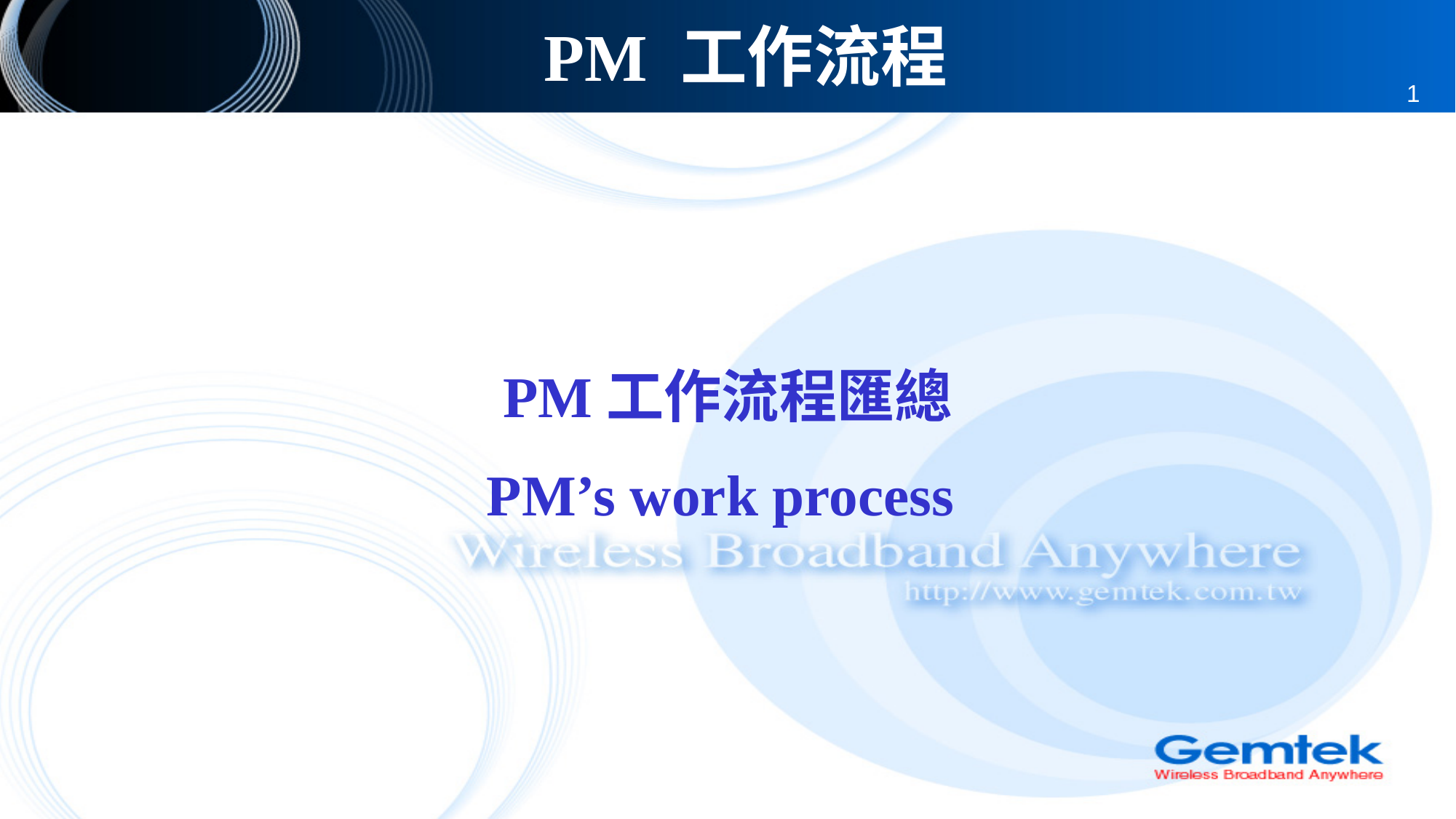

PM 工作流程
1
PM工作流程匯總
PM’s work process